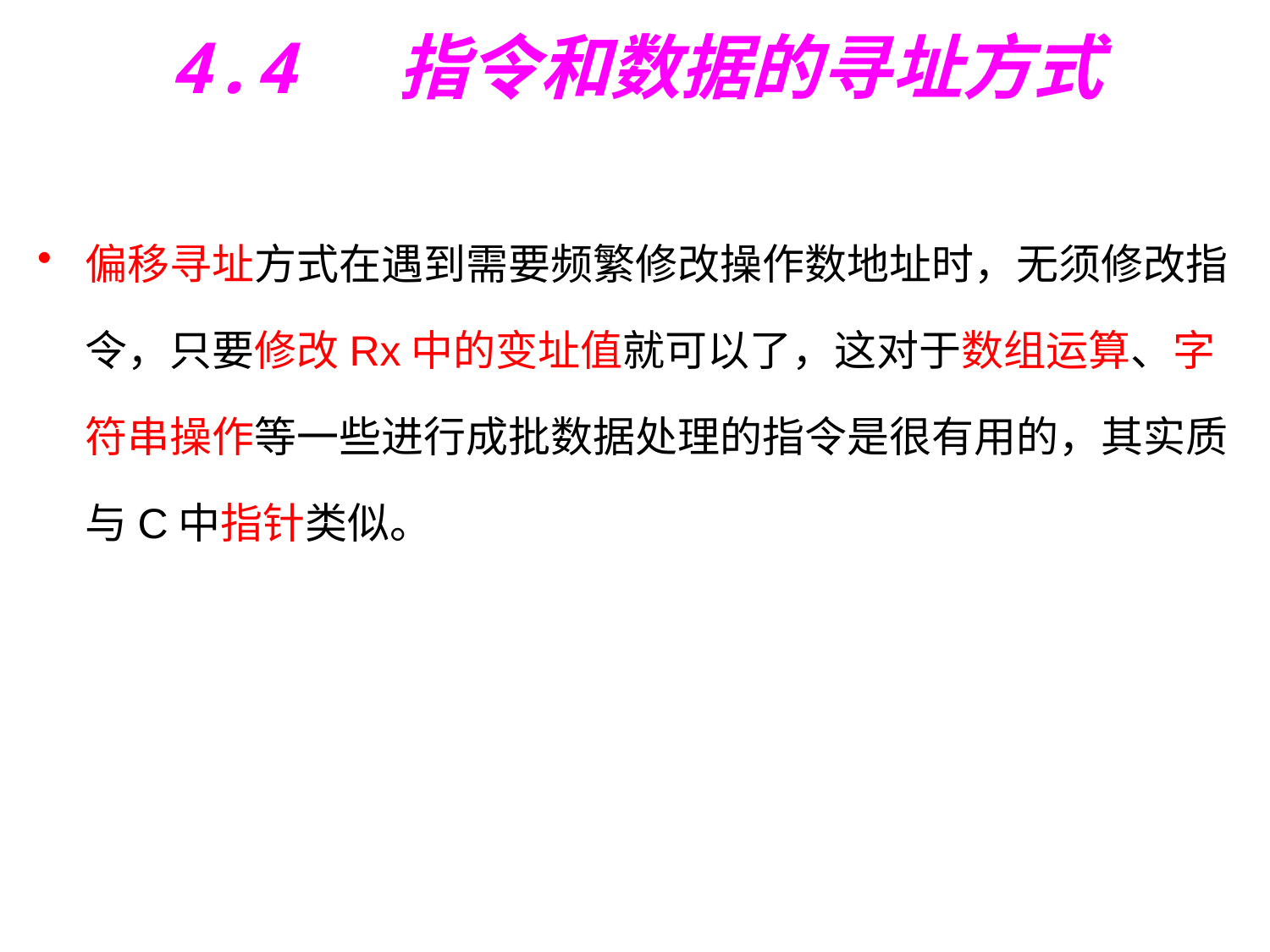

# 4.4  指令和数据的寻址方式

偏移寻址方式在遇到需要频繁修改操作数地址时，无须修改指令，只要修改Rx中的变址值就可以了，这对于数组运算、字符串操作等一些进行成批数据处理的指令是很有用的，其实质与C中指针类似。